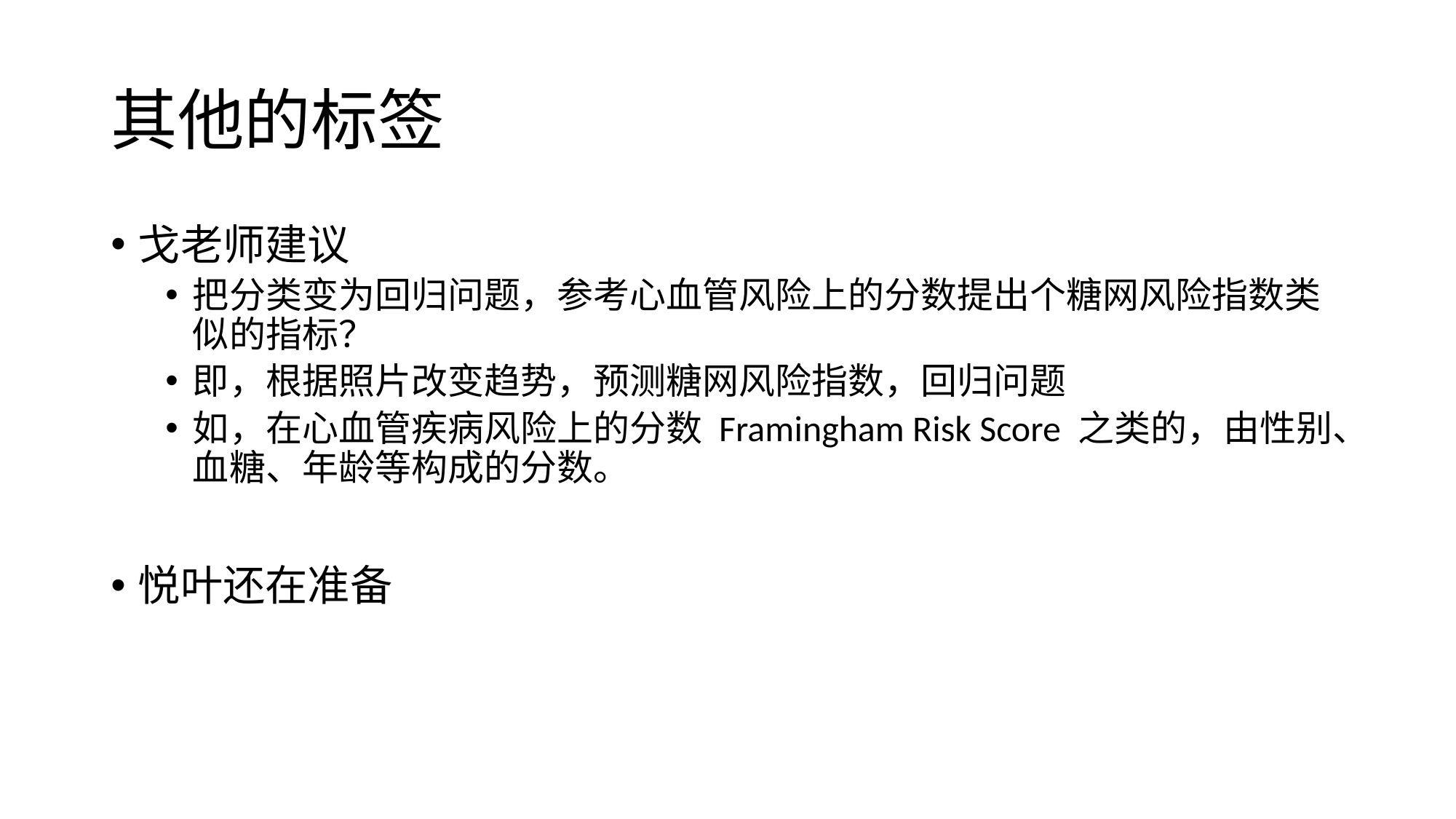

# 其他的标签
戈老师建议
把分类变为回归问题，参考心血管风险上的分数提出个糖网风险指数类似的指标？
即，根据照片改变趋势，预测糖网风险指数，回归问题
如，在心血管疾病风险上的分数 Framingham Risk Score 之类的，由性别、血糖、年龄等构成的分数。

悦叶还在准备